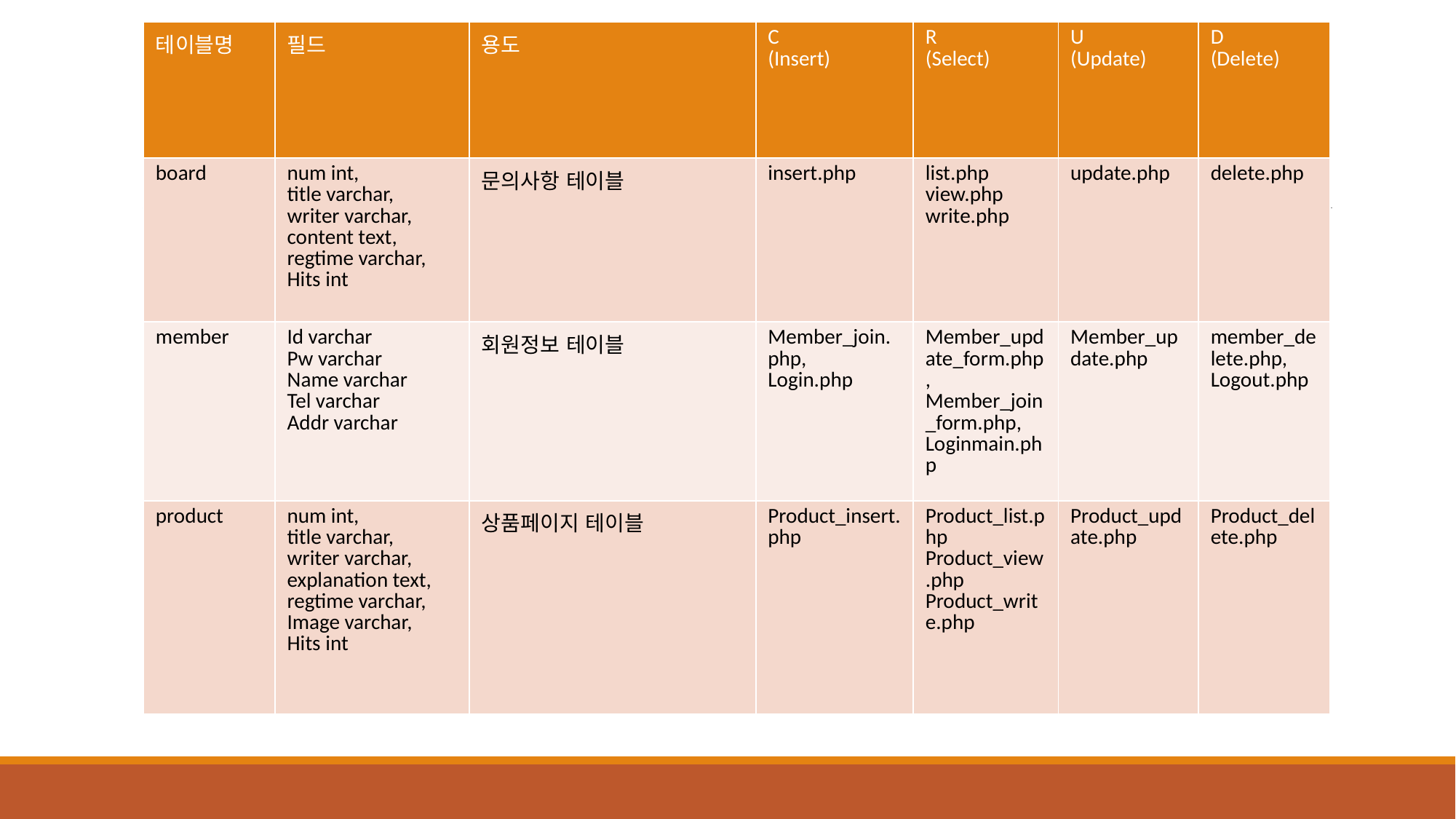

| 테이블명 | 필드 | 용도 | C (Insert) | R (Select) | U (Update) | D (Delete) |
| --- | --- | --- | --- | --- | --- | --- |
| board | num int, title varchar, writer varchar, content text, regtime varchar, Hits int | 문의사항 테이블 | insert.php | list.php view.php write.php | update.php | delete.php |
| member | Id varchar Pw varchar Name varchar Tel varchar Addr varchar | 회원정보 테이블 | Member\_join.php, Login.php | Member\_update\_form.php, Member\_join\_form.php, Loginmain.php | Member\_update.php | member\_delete.php, Logout.php |
| product | num int, title varchar, writer varchar, explanation text, regtime varchar, Image varchar, Hits int | 상품페이지 테이블 | Product\_insert.php | Product\_list.php Product\_view.php Product\_write.php | Product\_update.php | Product\_delete.php |